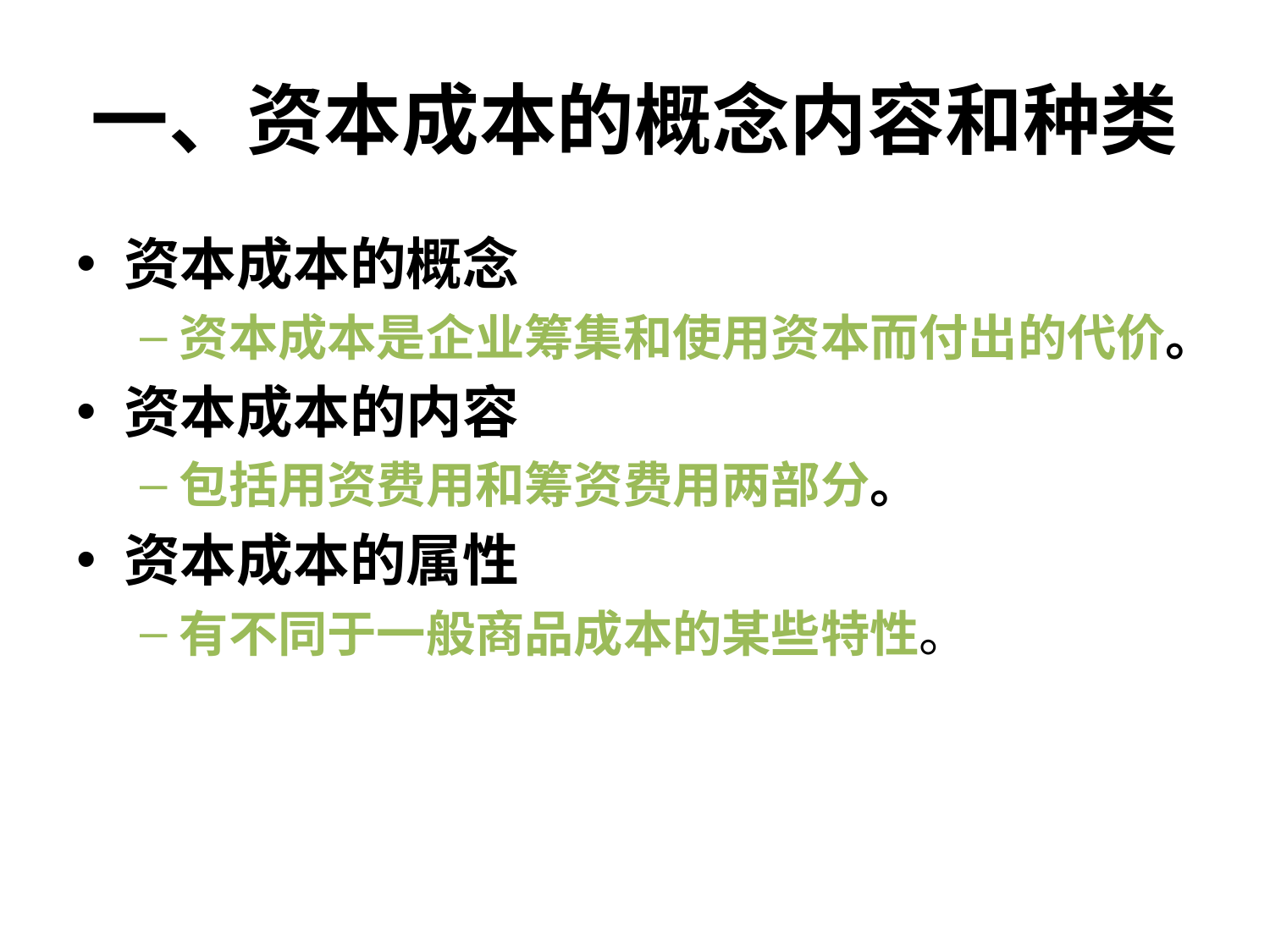

一、资本成本的概念内容和种类
资本成本的概念
资本成本是企业筹集和使用资本而付出的代价。
资本成本的内容
包括用资费用和筹资费用两部分。
资本成本的属性
有不同于一般商品成本的某些特性。